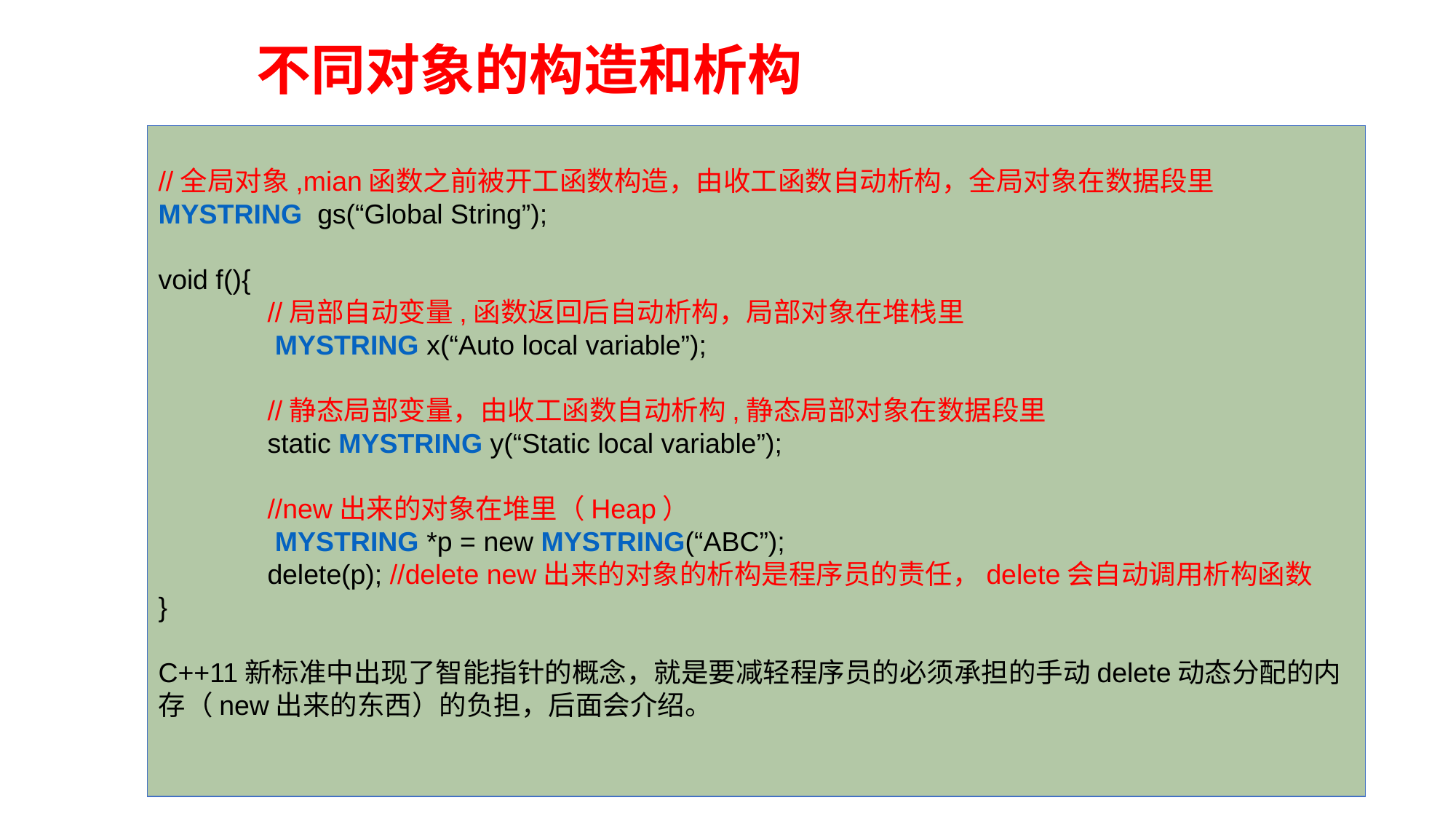

# 不同对象的构造和析构

//全局对象,mian函数之前被开工函数构造，由收工函数自动析构，全局对象在数据段里
MYSTRING  gs(“Global String”);

void f(){
	//局部自动变量,函数返回后自动析构，局部对象在堆栈里
	 MYSTRING x(“Auto local variable”);

	//静态局部变量，由收工函数自动析构,静态局部对象在数据段里
	static MYSTRING y(“Static local variable”);

	//new出来的对象在堆里（Heap）
	 MYSTRING *p = new MYSTRING(“ABC”);
	delete(p); //delete new出来的对象的析构是程序员的责任，delete会自动调用析构函数
}

C++11新标准中出现了智能指针的概念，就是要减轻程序员的必须承担的手动delete动态分配的内存（new出来的东西）的负担，后面会介绍。